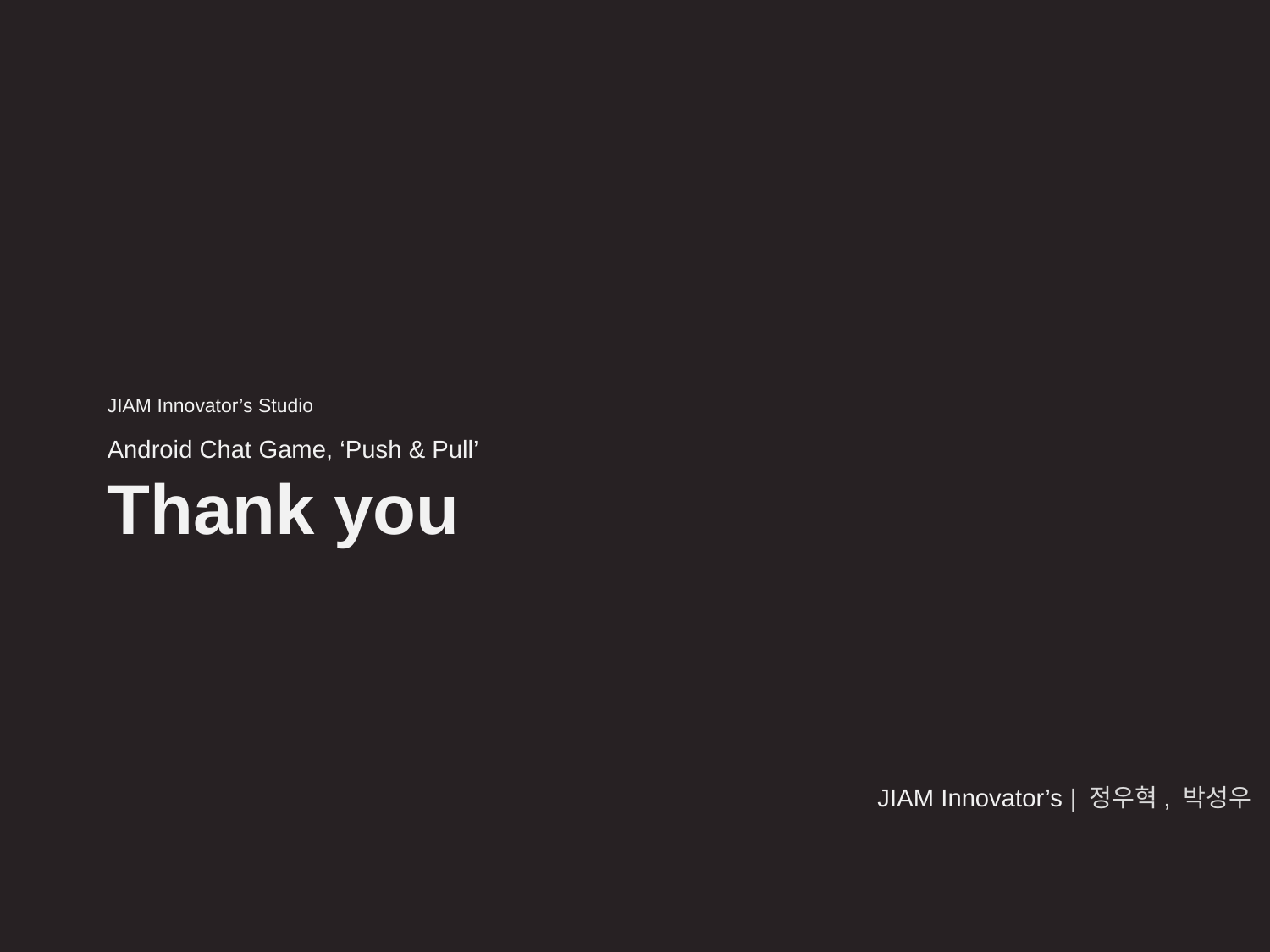

JIAM Innovator’s Studio
Android Chat Game, ‘Push & Pull’
Thank you
JIAM Innovator’s | 정우혁, 박성우